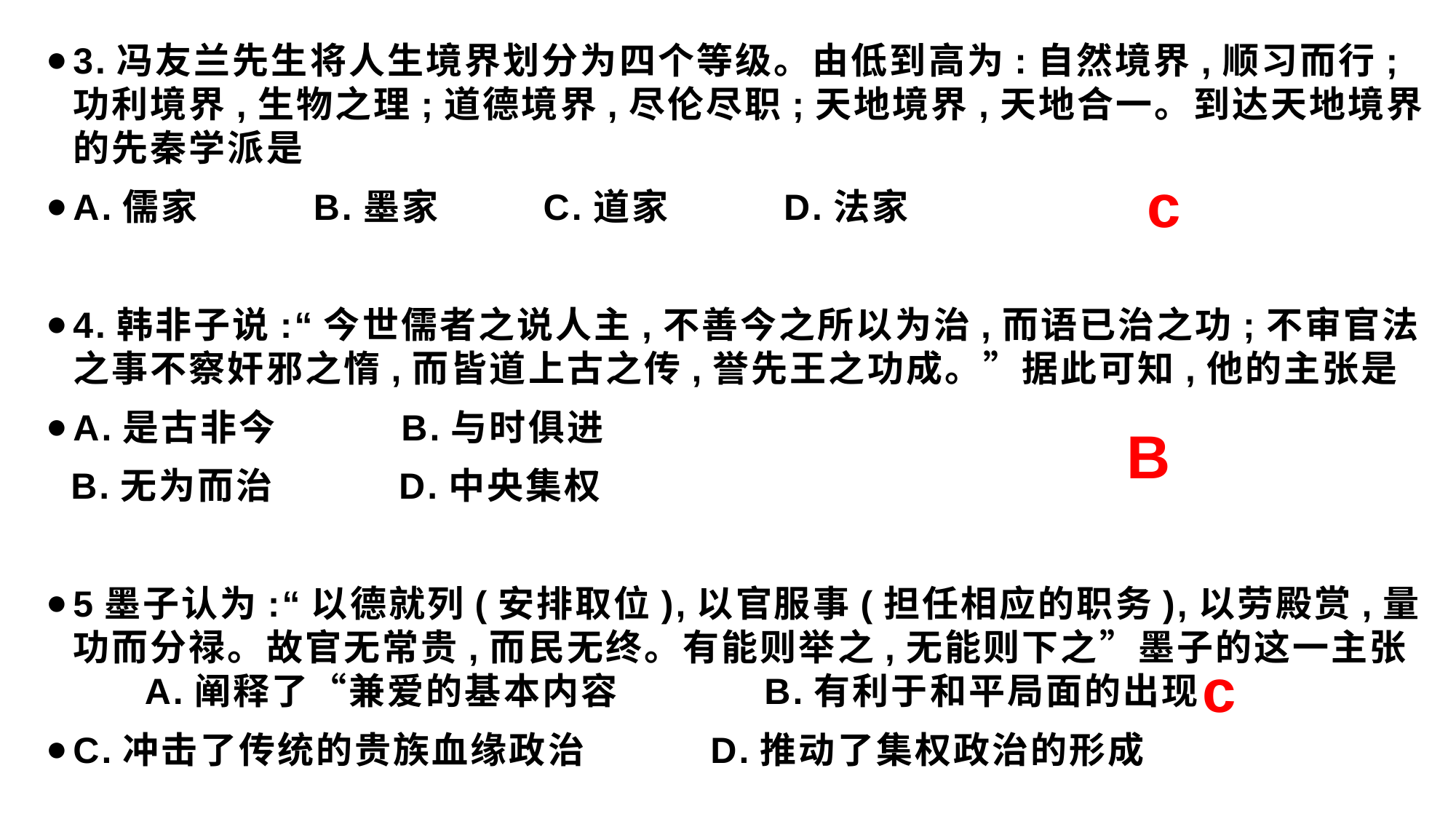

3.冯友兰先生将人生境界划分为四个等级。由低到高为:自然境界,顺习而行;功利境界,生物之理;道德境界,尽伦尽职;天地境界,天地合一。到达天地境界的先秦学派是
A.儒家          B.墨家         C.道家          D.法家

4.韩非子说:“今世儒者之说人主,不善今之所以为治,而语已治之功;不审官法之事不察奸邪之惰,而皆道上古之传,誉先王之功成。”据此可知,他的主张是
A.是古非今           B.与时俱进
  B.无为而治           D.中央集权

5墨子认为:“以德就列(安排取位),以官服事(担任相应的职务),以劳殿赏,量功而分禄。故官无常贵,而民无终。有能则举之,无能则下之”墨子的这一主张         A.阐释了“兼爱的基本内容             B.有利于和平局面的出现
C.冲击了传统的贵族血缘政治           D.推动了集权政治的形成

c
B
c